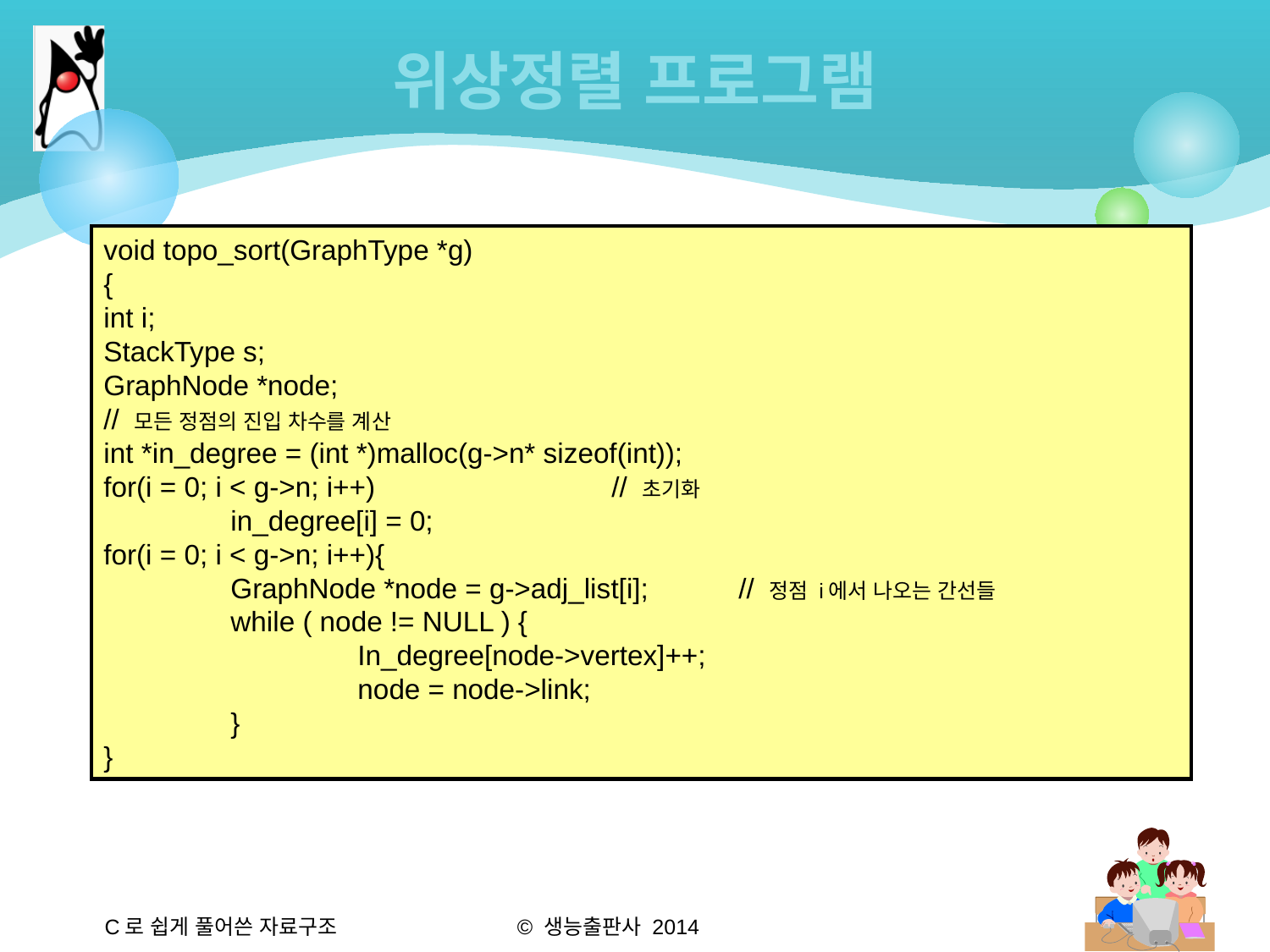

# 위상정렬 프로그램
void topo_sort(GraphType *g)
{
int i;
StackType s;
GraphNode *node;
// 모든 정점의 진입 차수를 계산
int *in_degree = (int *)malloc(g->n* sizeof(int));
for(i = 0; i < g->n; i++) 		// 초기화
	in_degree[i] = 0;
for(i = 0; i < g->n; i++){
	GraphNode *node = g->adj_list[i]; 	// 정점 i에서 나오는 간선들
	while ( node != NULL ) {
		In_degree[node->vertex]++;
		node = node->link;
	}
}